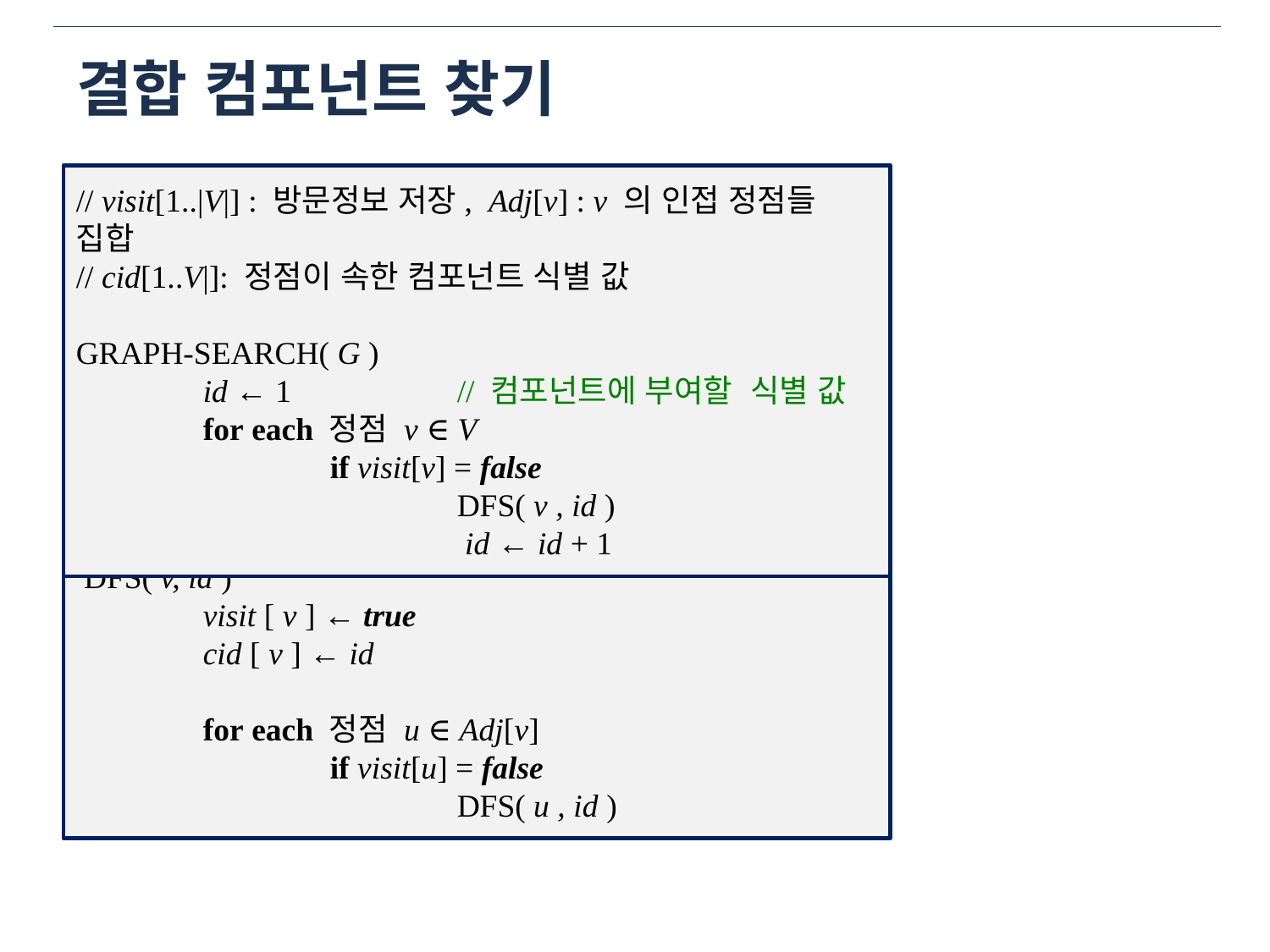

# 결합 컴포넌트 찾기

// visit[1..|V|] : 방문정보 저장,  Adj[v] : v 의 인접 정점들 집합
// cid[1..V|]: 정점이 속한 컴포넌트 식별 값

GRAPH-SEARCH( G )
	id ← 1		// 컴포넌트에 부여할  식별 값
	for each 정점 v ∈ V
		if visit[v] = false
			DFS( v , id )
			 id ← id + 1
 DFS( v, id )
	visit [ v ] ← true
	cid [ v ] ← id

	for each 정점 u ∈ Adj[v]
		if visit[u] = false
			DFS( u , id )